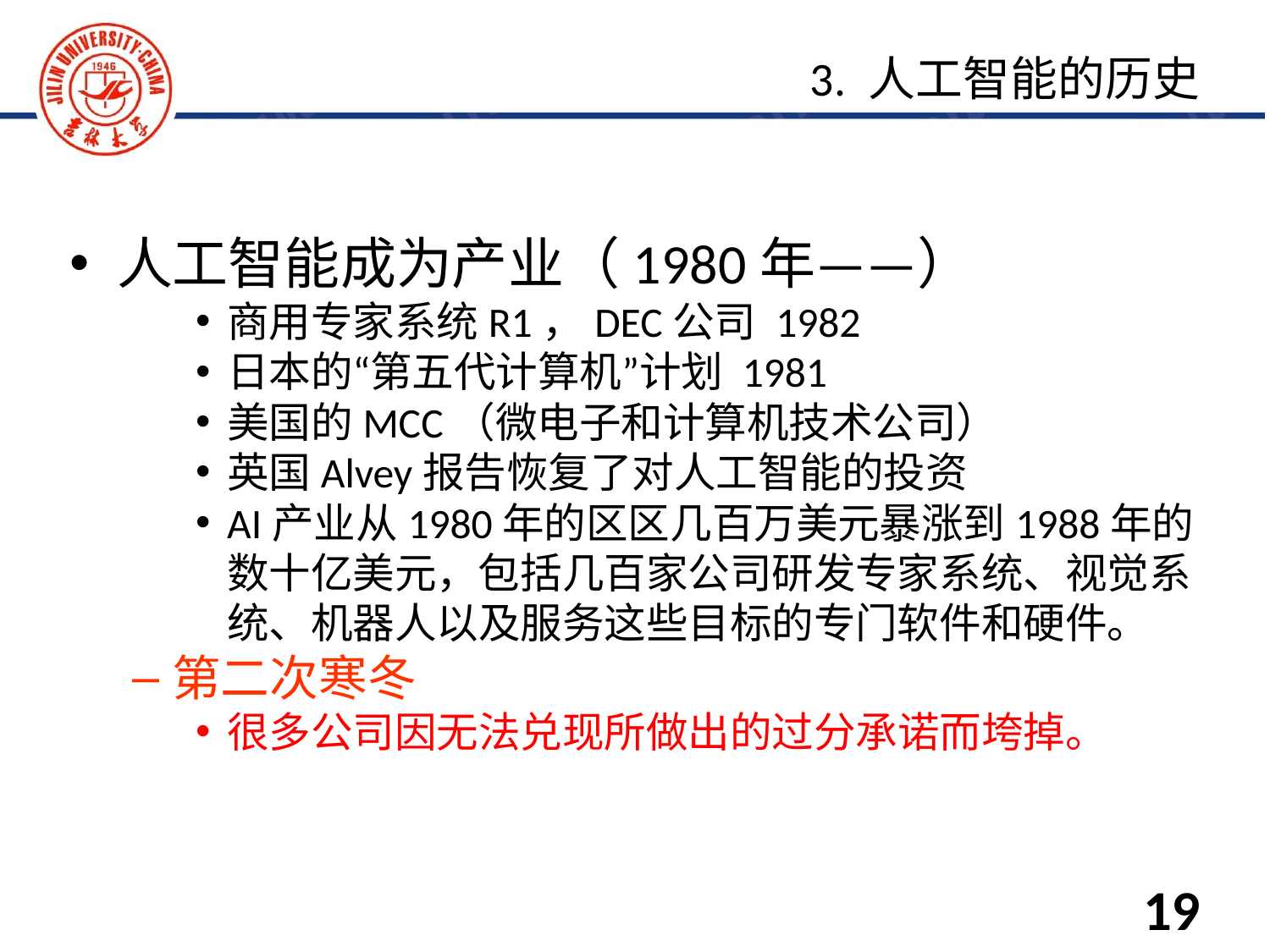

人工智能成为产业（1980年——）
商用专家系统R1，DEC公司 1982
日本的“第五代计算机”计划 1981
美国的MCC（微电子和计算机技术公司）
英国Alvey报告恢复了对人工智能的投资
AI产业从1980年的区区几百万美元暴涨到1988年的数十亿美元，包括几百家公司研发专家系统、视觉系统、机器人以及服务这些目标的专门软件和硬件。
第二次寒冬
很多公司因无法兑现所做出的过分承诺而垮掉。
3. 人工智能的历史
19